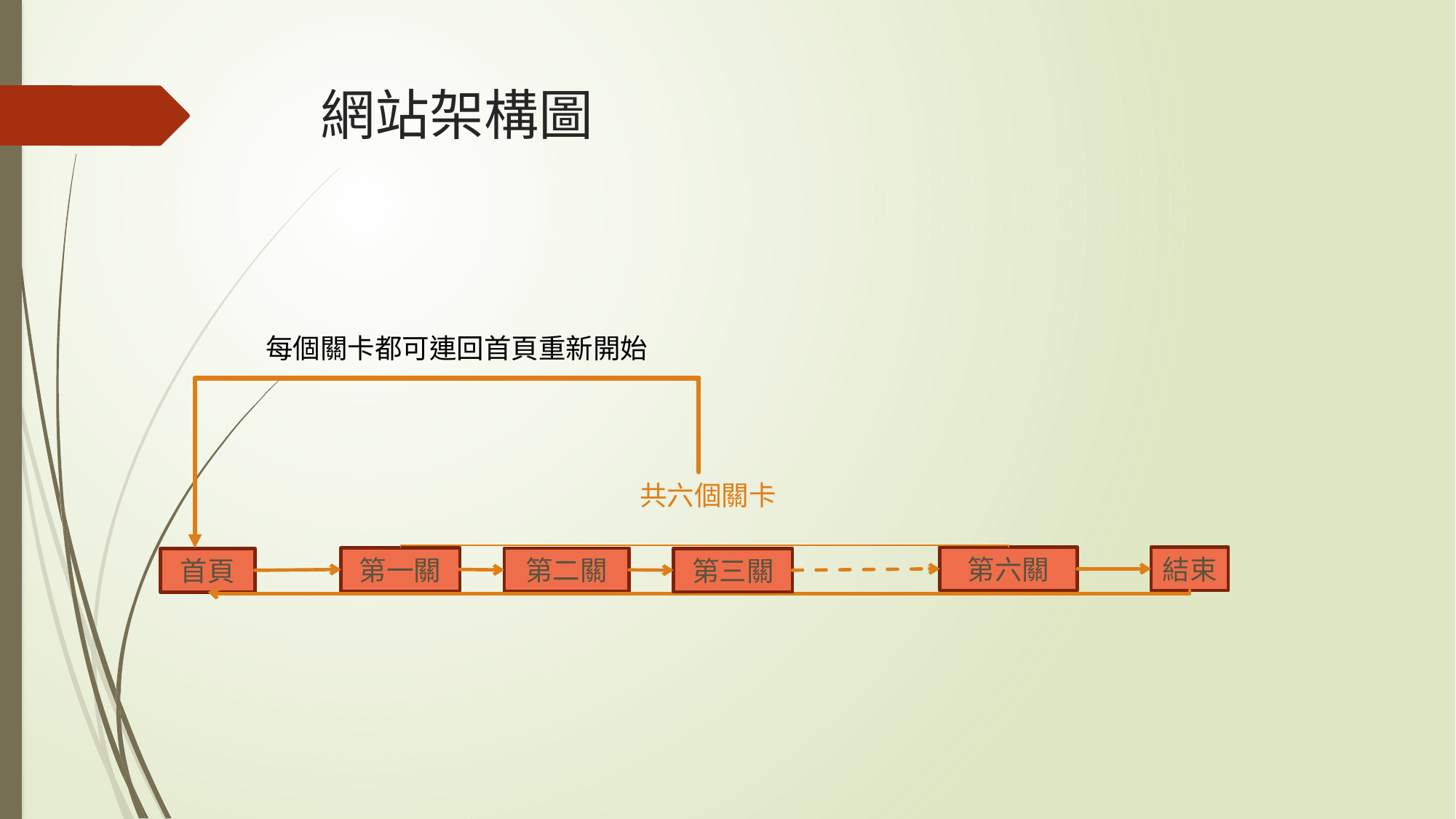

# 網站架構圖
每個關卡都可連回首頁重新開始
共六個關卡
第六關
結束
第一關
第二關
第三關
首頁